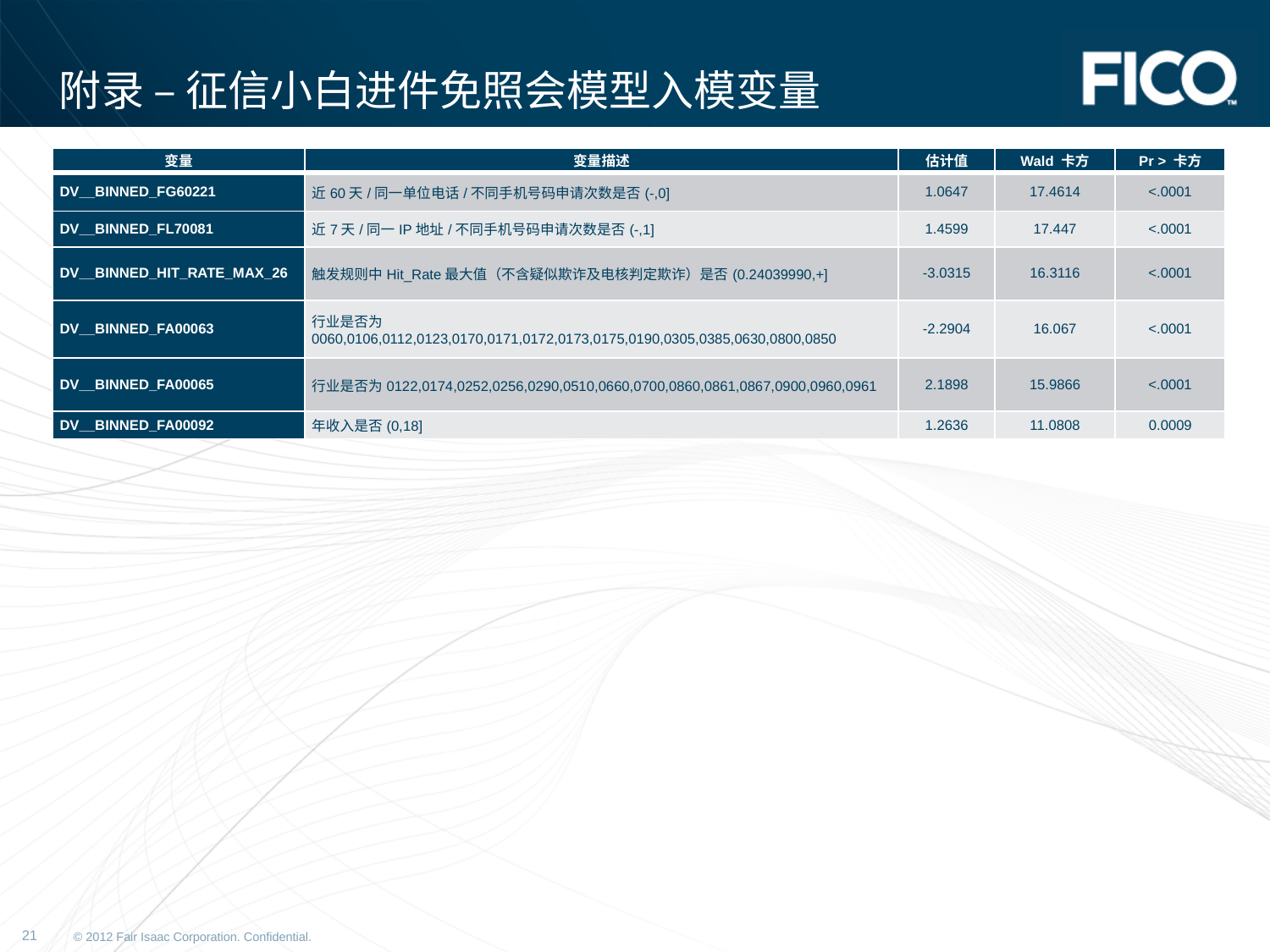

# 附录 – 征信小白进件免照会模型入模变量
| 变量 | 变量描述 | 估计值 | Wald 卡方 | Pr > 卡方 |
| --- | --- | --- | --- | --- |
| DV\_\_BINNED\_FG60221 | 近60天/同一单位电话/不同手机号码申请次数是否(-,0] | 1.0647 | 17.4614 | <.0001 |
| DV\_\_BINNED\_FL70081 | 近7天/同一IP地址/不同手机号码申请次数是否(-,1] | 1.4599 | 17.447 | <.0001 |
| DV\_\_BINNED\_HIT\_RATE\_MAX\_26 | 触发规则中Hit\_Rate最大值（不含疑似欺诈及电核判定欺诈）是否(0.24039990,+] | -3.0315 | 16.3116 | <.0001 |
| DV\_\_BINNED\_FA00063 | 行业是否为 0060,0106,0112,0123,0170,0171,0172,0173,0175,0190,0305,0385,0630,0800,0850 | -2.2904 | 16.067 | <.0001 |
| DV\_\_BINNED\_FA00065 | 行业是否为0122,0174,0252,0256,0290,0510,0660,0700,0860,0861,0867,0900,0960,0961 | 2.1898 | 15.9866 | <.0001 |
| DV\_\_BINNED\_FA00092 | 年收入是否(0,18] | 1.2636 | 11.0808 | 0.0009 |